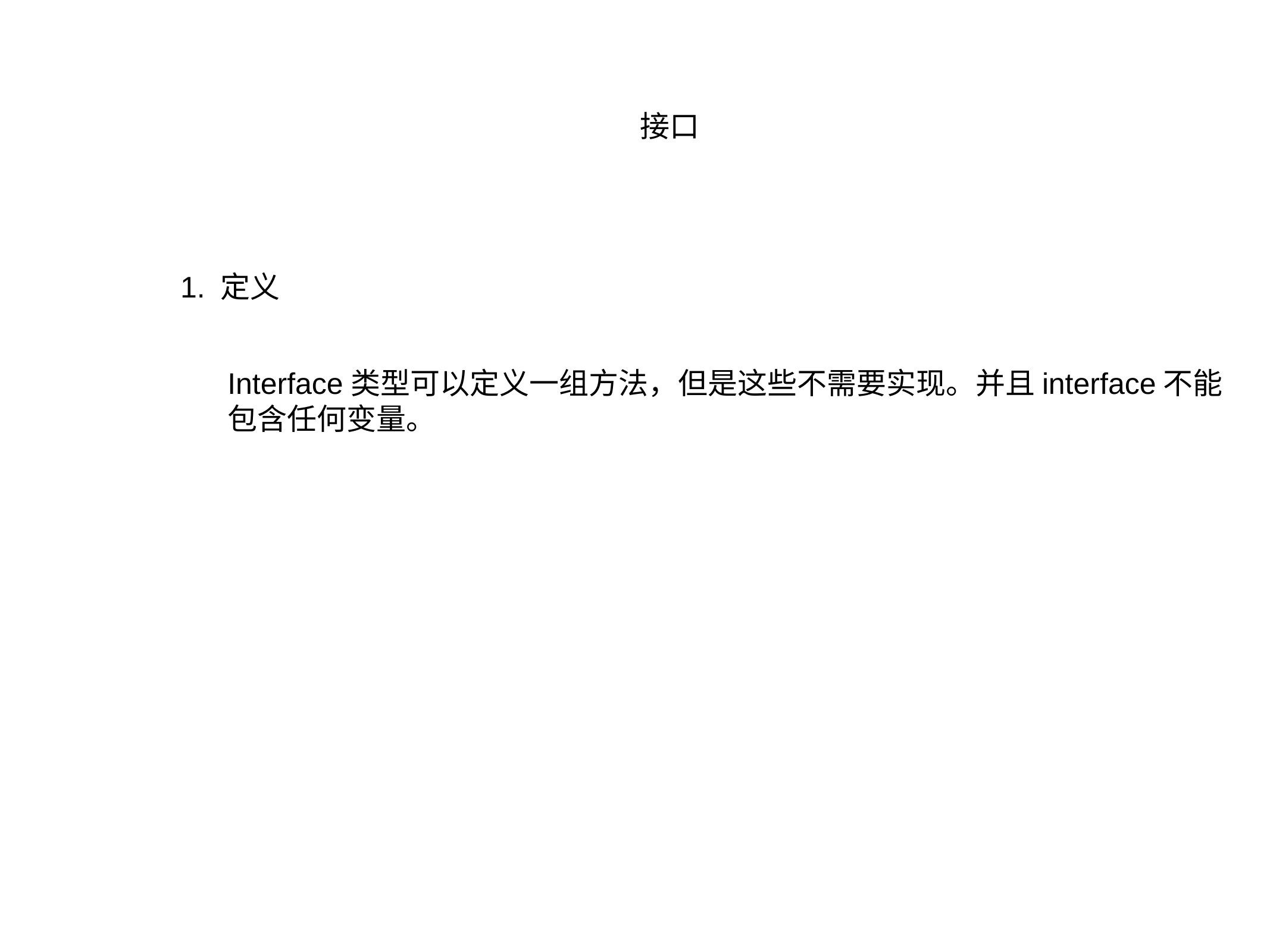

接口
1. 定义

Interface类型可以定义一组方法，但是这些不需要实现。并且interface不能
包含任何变量。